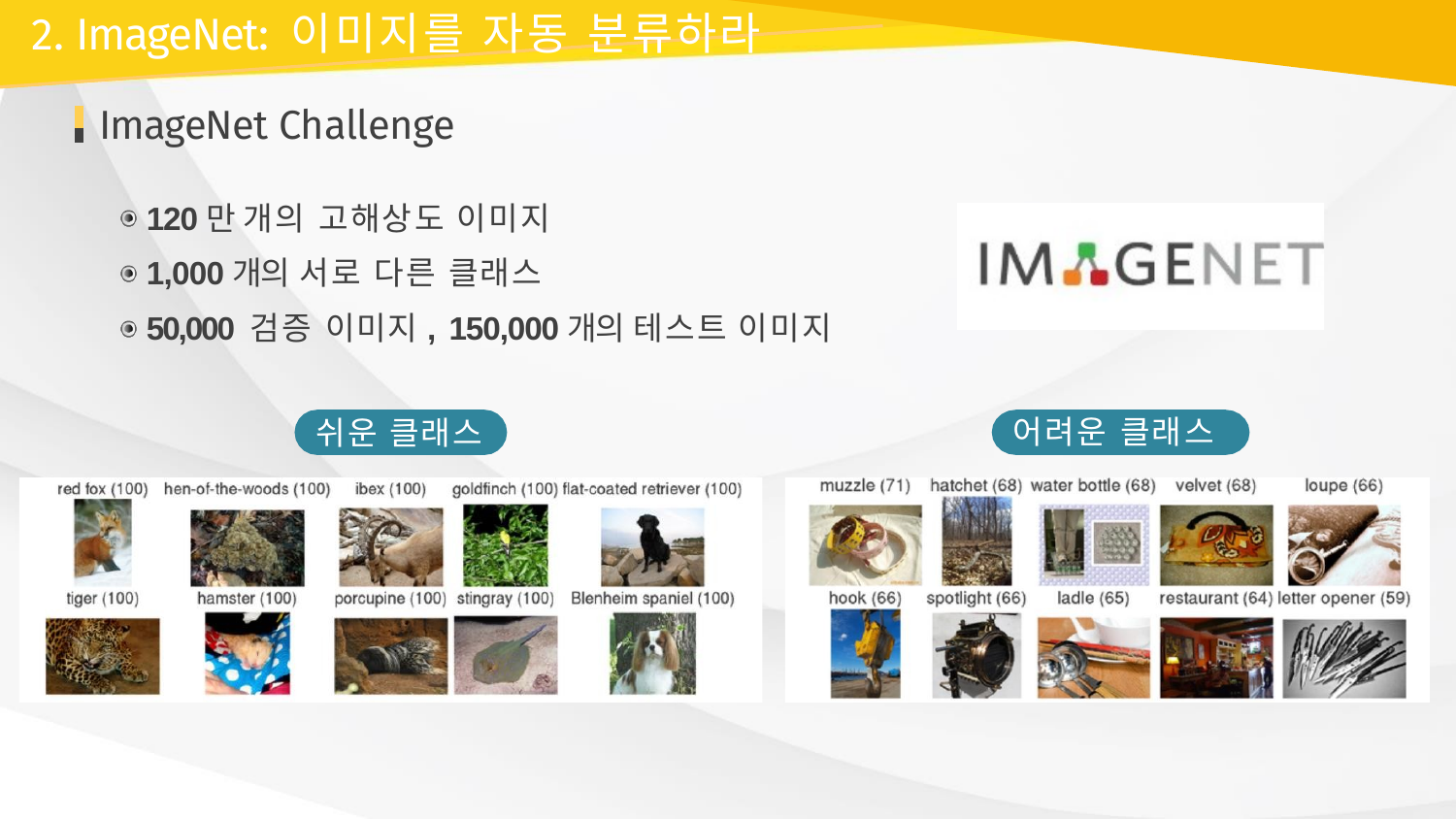

2. ImageNet: 이미지를 자동 분류하라
ImageNet Challenge

120만 개의 고해상도 이미지
1,000개의 서로 다른 클래스
50,000 검증 이미지, 150,000개의 테스트 이미지

어려운 클래스

쉬운 클래스